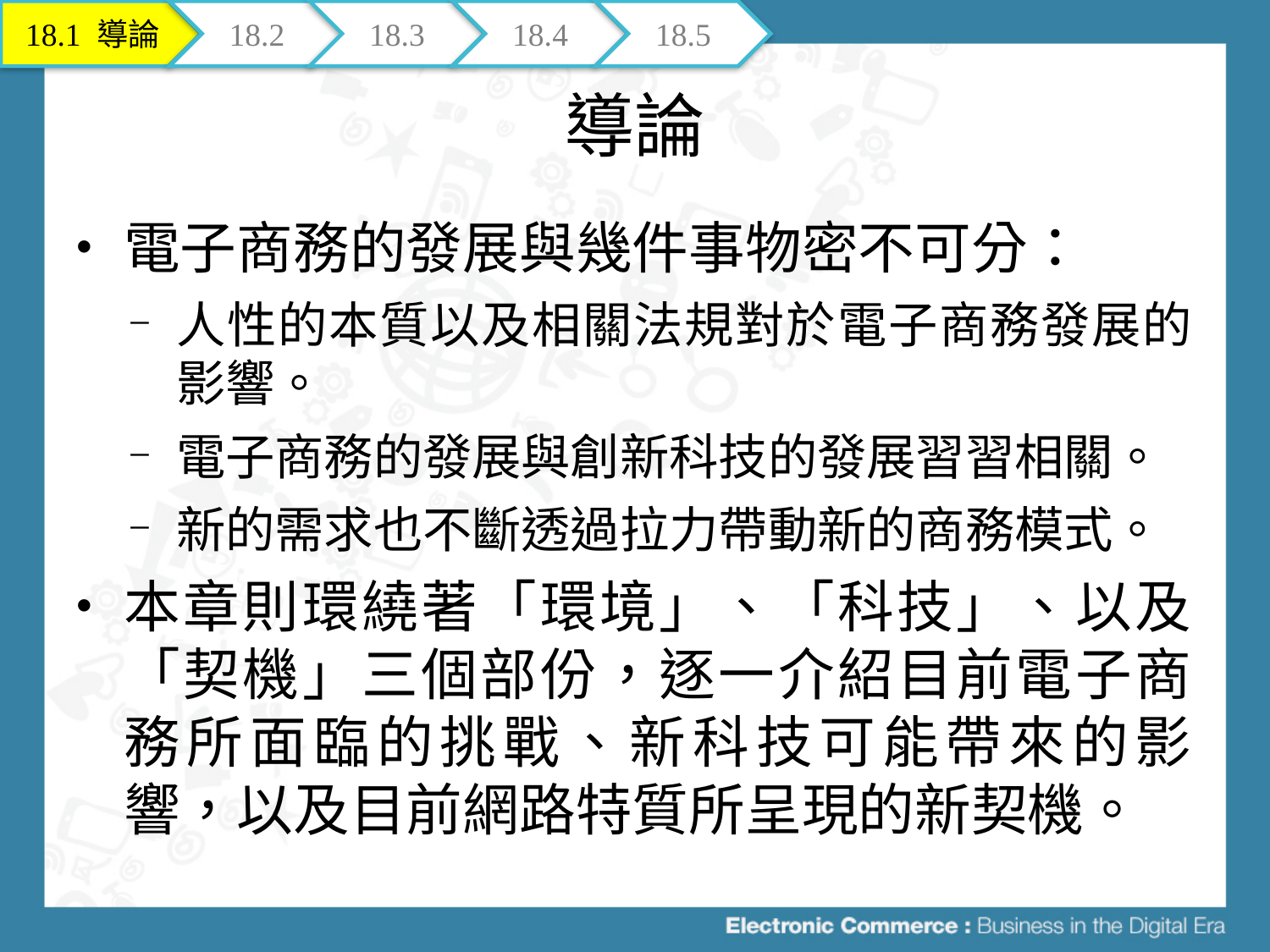

18.1 導論
18.2
18.3
18.4
18.5
# 導論
電子商務的發展與幾件事物密不可分：
人性的本質以及相關法規對於電子商務發展的影響。
電子商務的發展與創新科技的發展習習相關。
新的需求也不斷透過拉力帶動新的商務模式。
本章則環繞著「環境」、「科技」、以及「契機」三個部份，逐一介紹目前電子商務所面臨的挑戰、新科技可能帶來的影響，以及目前網路特質所呈現的新契機。